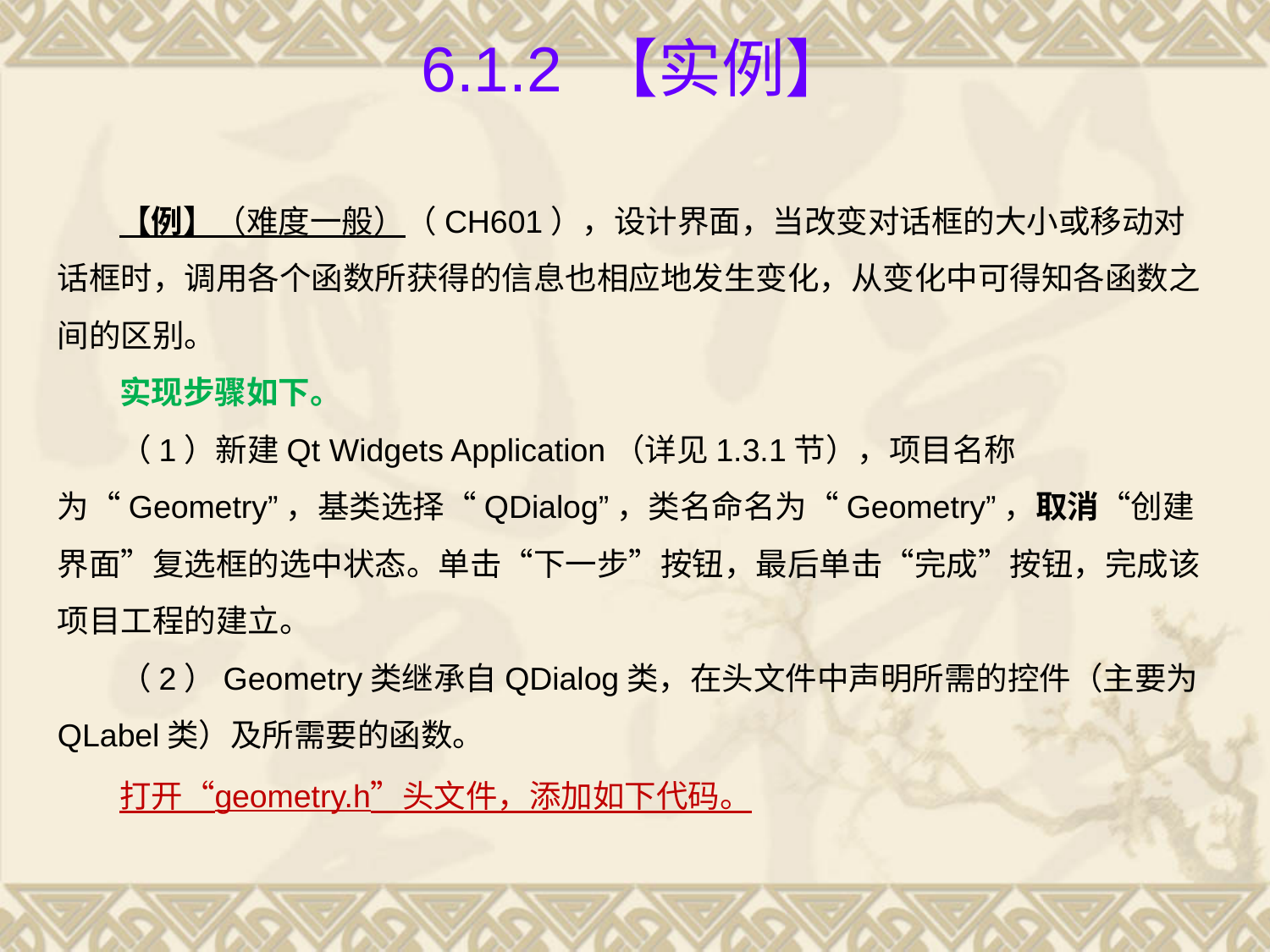

# 6.1.2 【实例】
【例】（难度一般）（CH601），设计界面，当改变对话框的大小或移动对话框时，调用各个函数所获得的信息也相应地发生变化，从变化中可得知各函数之间的区别。
实现步骤如下。
（1）新建Qt Widgets Application（详见1.3.1节），项目名称为“Geometry”，基类选择“QDialog”，类名命名为“Geometry”，取消“创建界面”复选框的选中状态。单击“下一步”按钮，最后单击“完成”按钮，完成该项目工程的建立。
（2）Geometry类继承自QDialog类，在头文件中声明所需的控件（主要为QLabel类）及所需要的函数。
打开“geometry.h”头文件，添加如下代码。